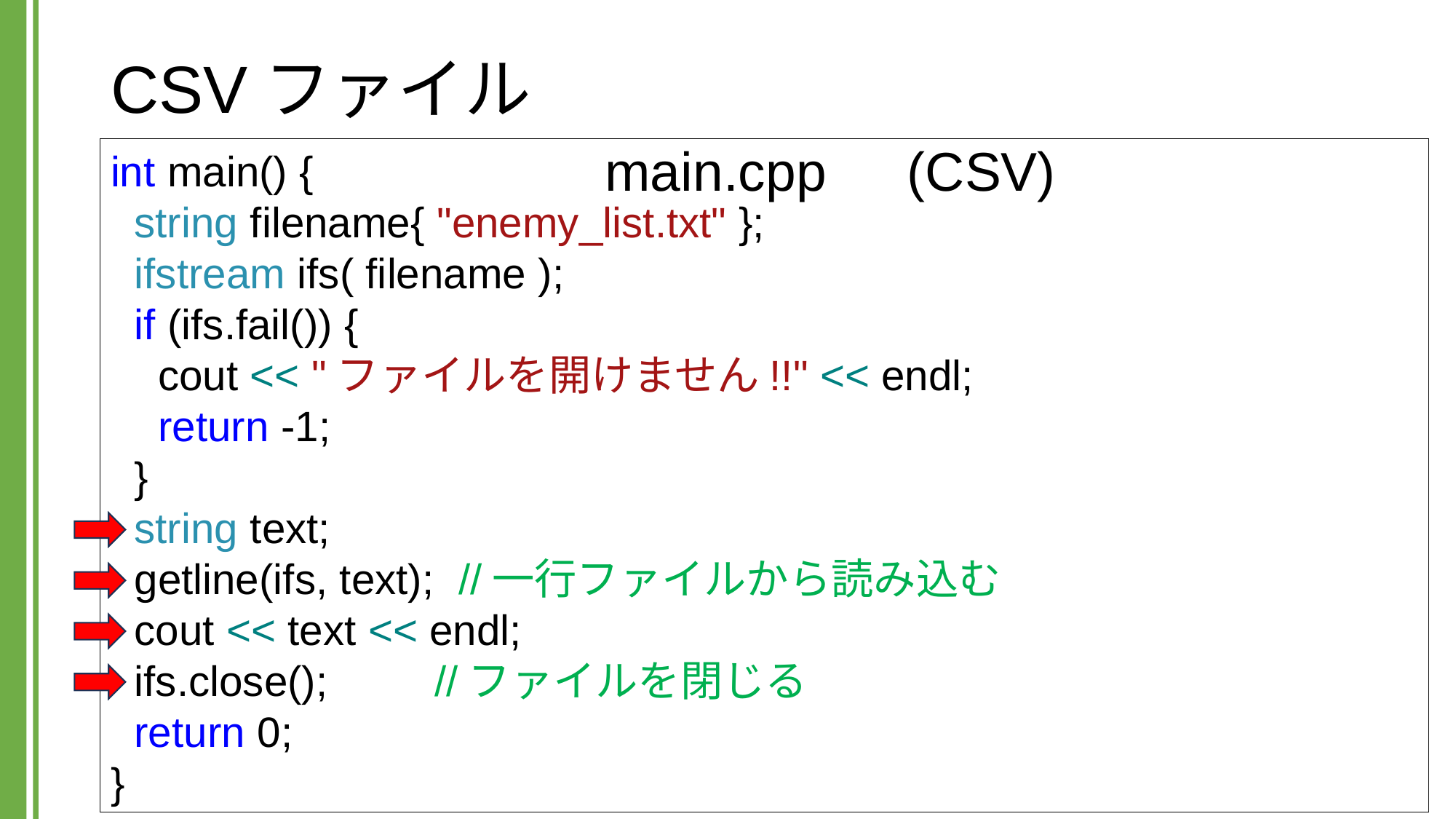

# CSVファイル
                　　　　　main.cpp　(CSV)

int main() {
  string filename{ "enemy_list.txt" };
  ifstream ifs( filename );
  if (ifs.fail()) {
    cout << "ファイルを開けません!!" << endl;
    return -1;
  }
  string text;
  getline(ifs, text);  //一行ファイルから読み込む
  cout << text << endl;
  ifs.close();         //ファイルを閉じる
  return 0;
}